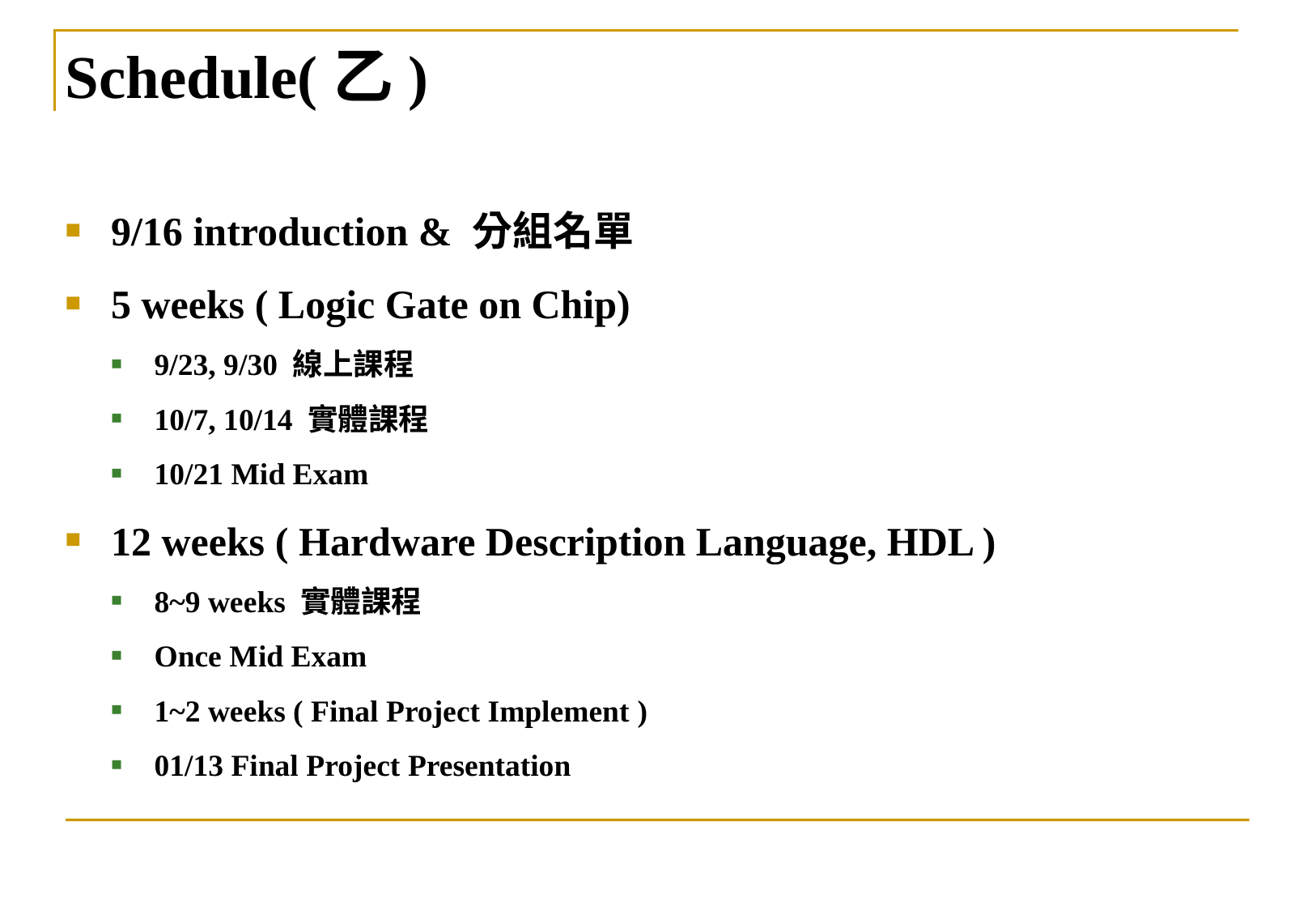

# Schedule(乙)
9/16 introduction & 分組名單
5 weeks ( Logic Gate on Chip)
9/23, 9/30 線上課程
10/7, 10/14 實體課程
10/21 Mid Exam
12 weeks ( Hardware Description Language, HDL )
8~9 weeks 實體課程
Once Mid Exam
1~2 weeks ( Final Project Implement )
01/13 Final Project Presentation